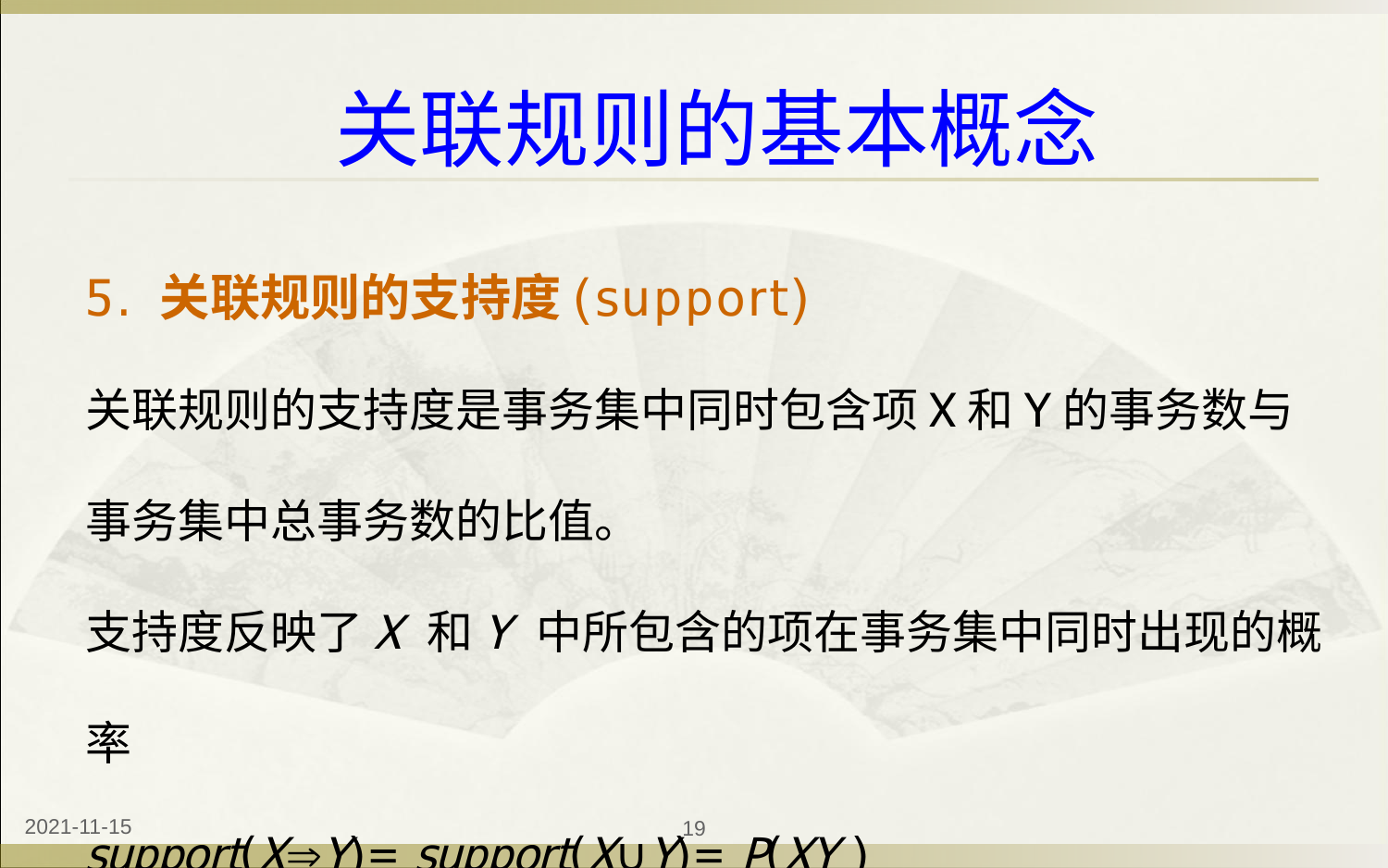

关联规则的基本概念
5. 关联规则的支持度(support)
关联规则的支持度是事务集中同时包含项X和Y的事务数与事务集中总事务数的比值。
支持度反映了X 和Y 中所包含的项在事务集中同时出现的概率
support(X⇒Y)= support(X∪Y)= P(XY )
2021-11-15
19